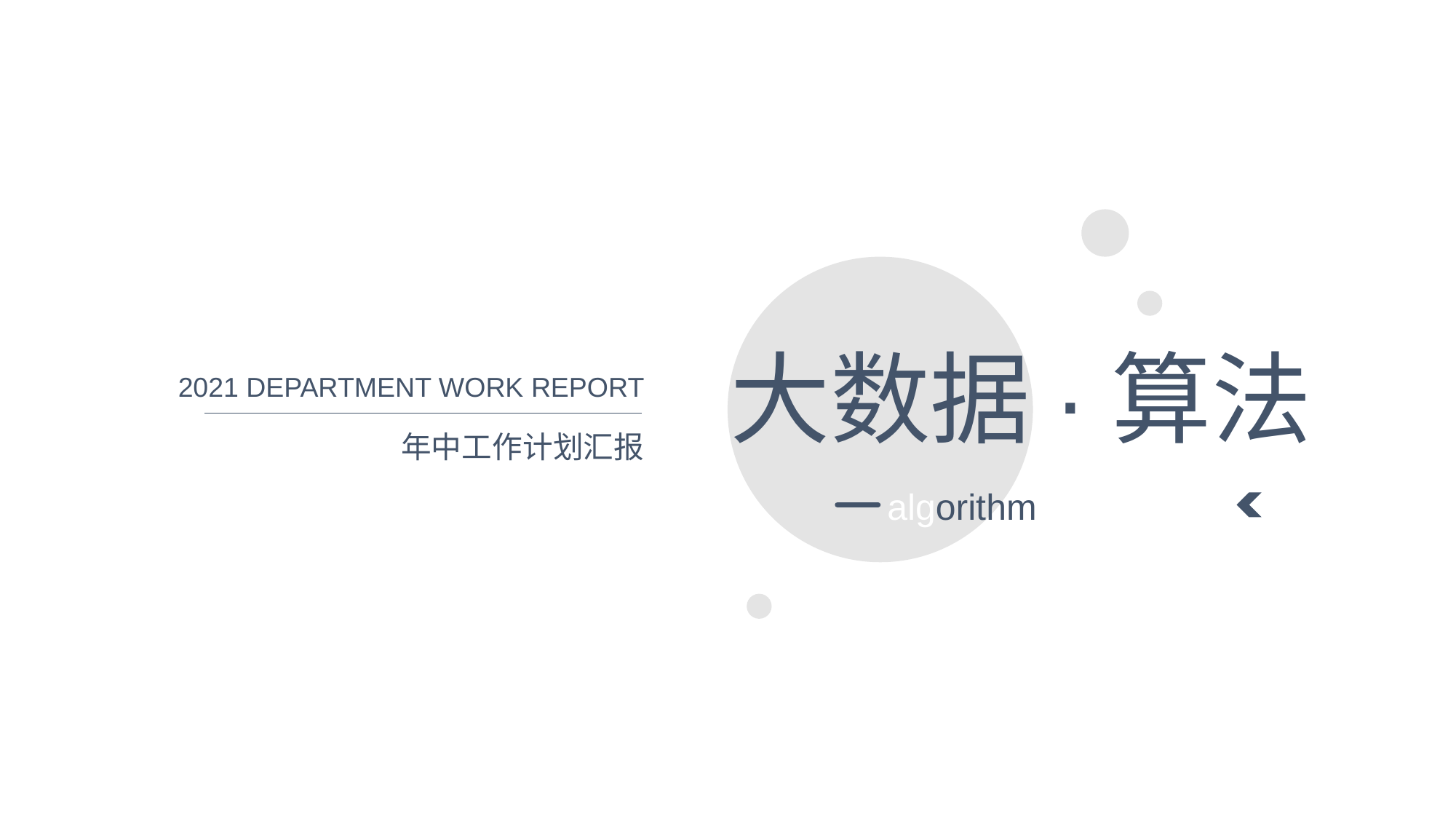

大数据·算法
2021 DEPARTMENT WORK REPORT
年中工作计划汇报
algorithm